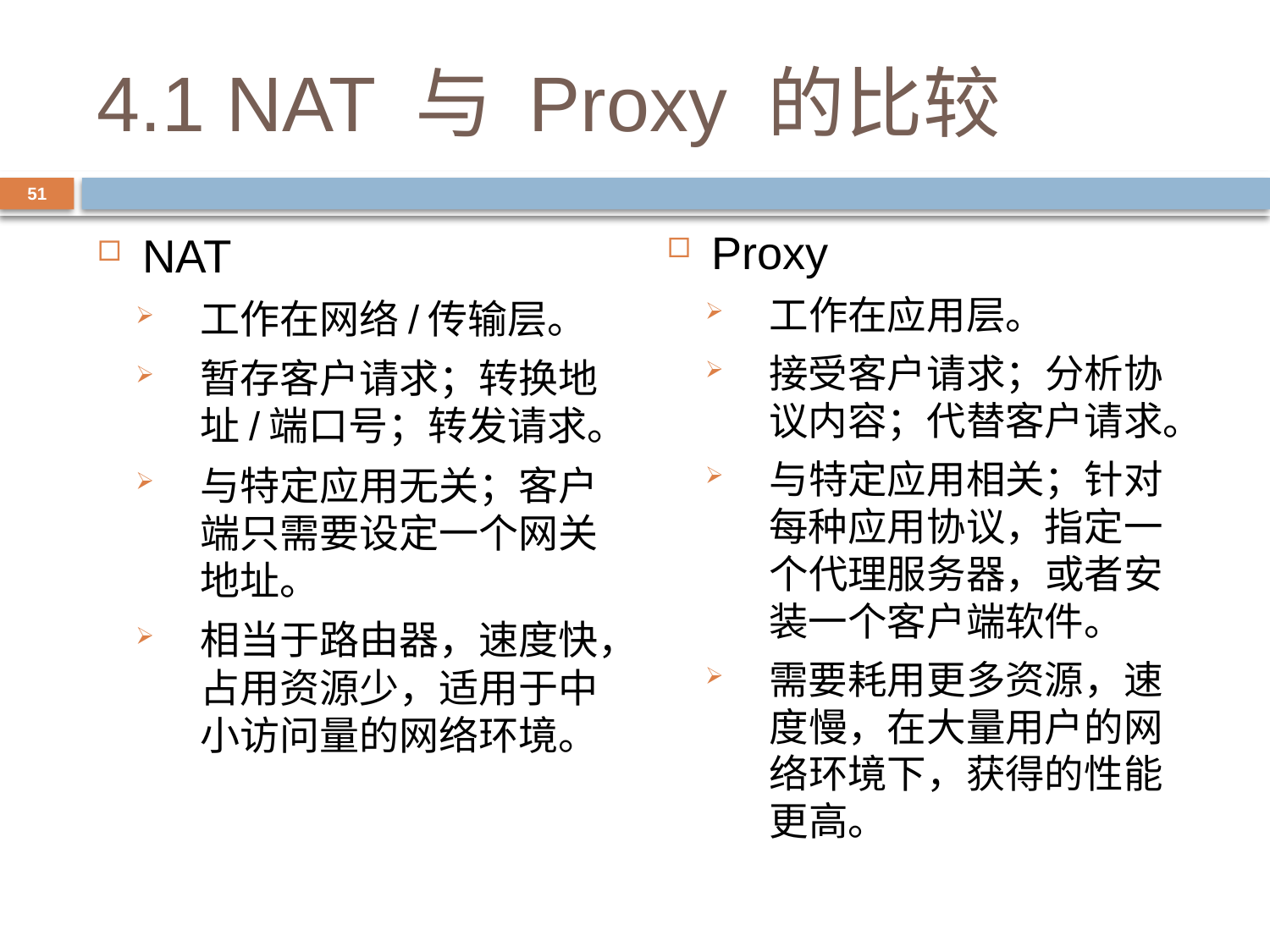

# 4.1 NAT 与 Proxy 的比较
51
Proxy
工作在应用层。
接受客户请求；分析协议内容；代替客户请求。
与特定应用相关；针对每种应用协议，指定一个代理服务器，或者安装一个客户端软件。
需要耗用更多资源，速度慢，在大量用户的网络环境下，获得的性能更高。

NAT
工作在网络/传输层。
暂存客户请求；转换地址/端口号；转发请求。
与特定应用无关；客户端只需要设定一个网关地址。
相当于路由器，速度快，占用资源少，适用于中小访问量的网络环境。